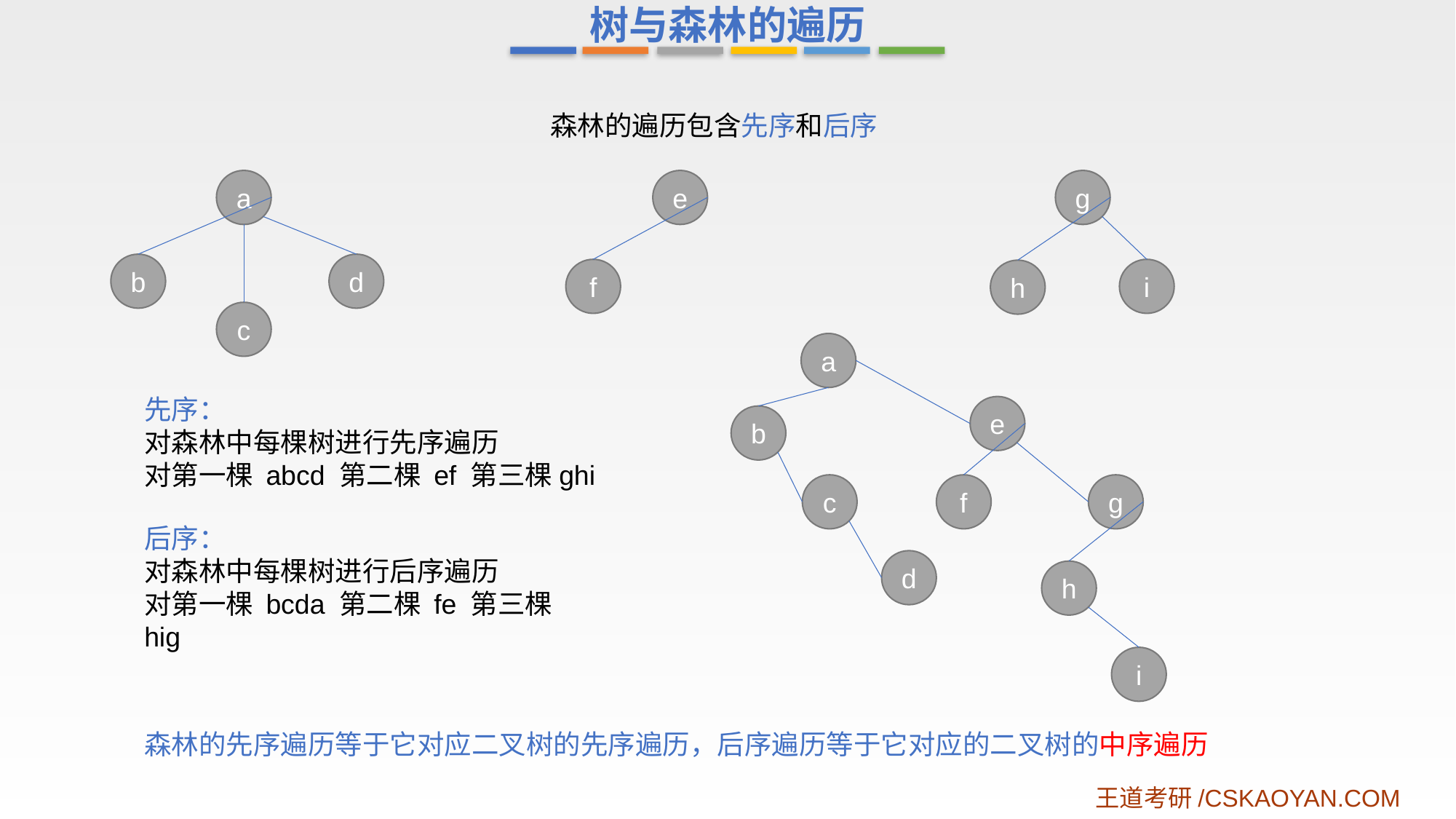

树与森林的遍历

森林的遍历包含先序和后序
a
e
g
b
d
f
i
h
c
a
先序：
对森林中每棵树进行先序遍历
对第一棵 abcd 第二棵 ef 第三棵ghi
e
b
c
f
g
后序：
对森林中每棵树进行后序遍历
对第一棵 bcda 第二棵 fe 第三棵hig
d
h
i
森林的先序遍历等于它对应二叉树的先序遍历，后序遍历等于它对应的二叉树的中序遍历
王道考研/CSKAOYAN.COM